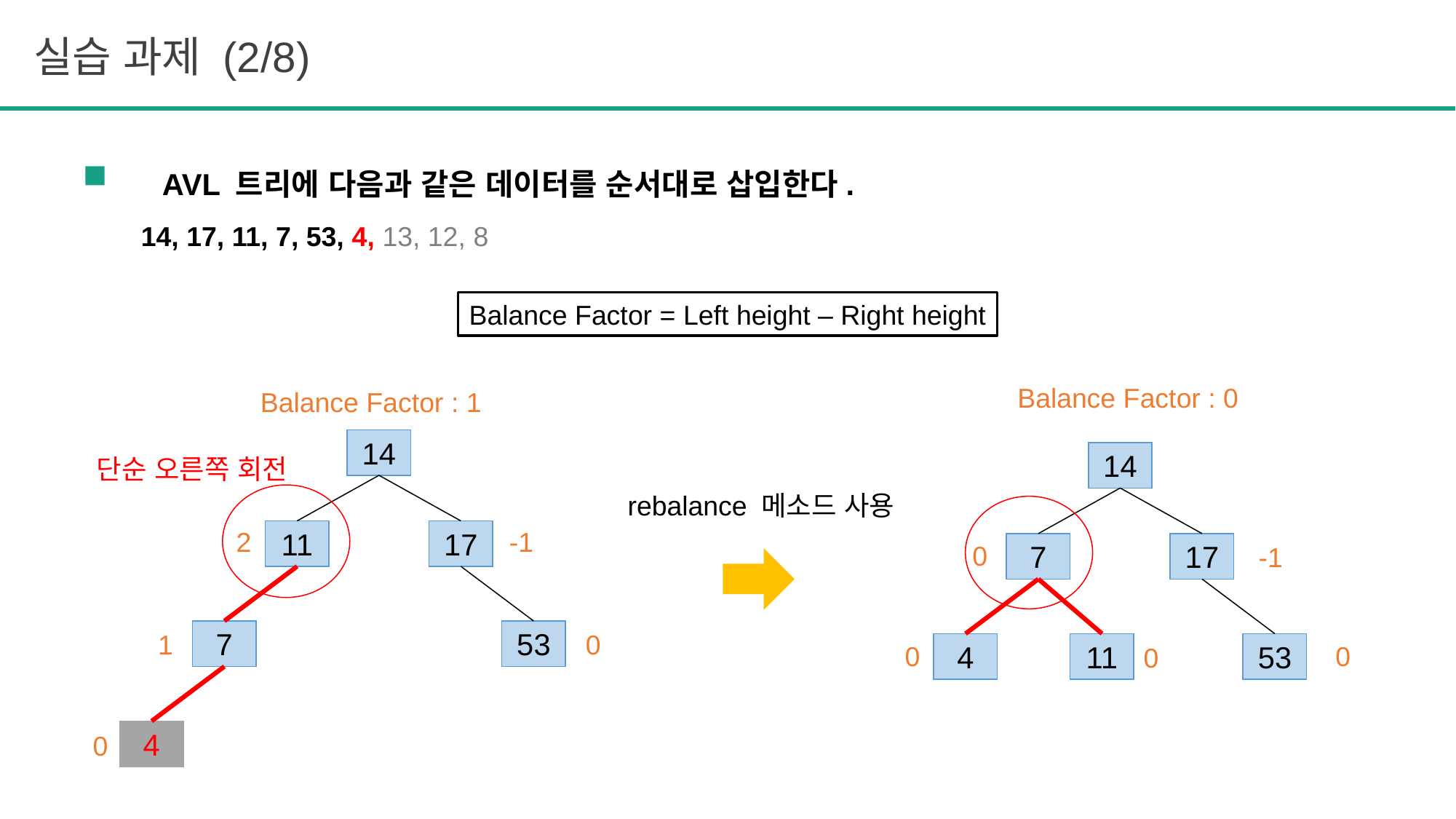

실습 과제 (2/8)
AVL 트리에 다음과 같은 데이터를 순서대로 삽입한다.

14, 17, 11, 7, 53, 4, 13, 12, 8
Balance Factor = Left height – Right height
Balance Factor : 0
Balance Factor : 1
14
14
단순 오른쪽 회전
rebalance 메소드 사용

-1
2
11
17
0
7
17
-1

7
53
1
0
0
0
4
11
53
0
4
0